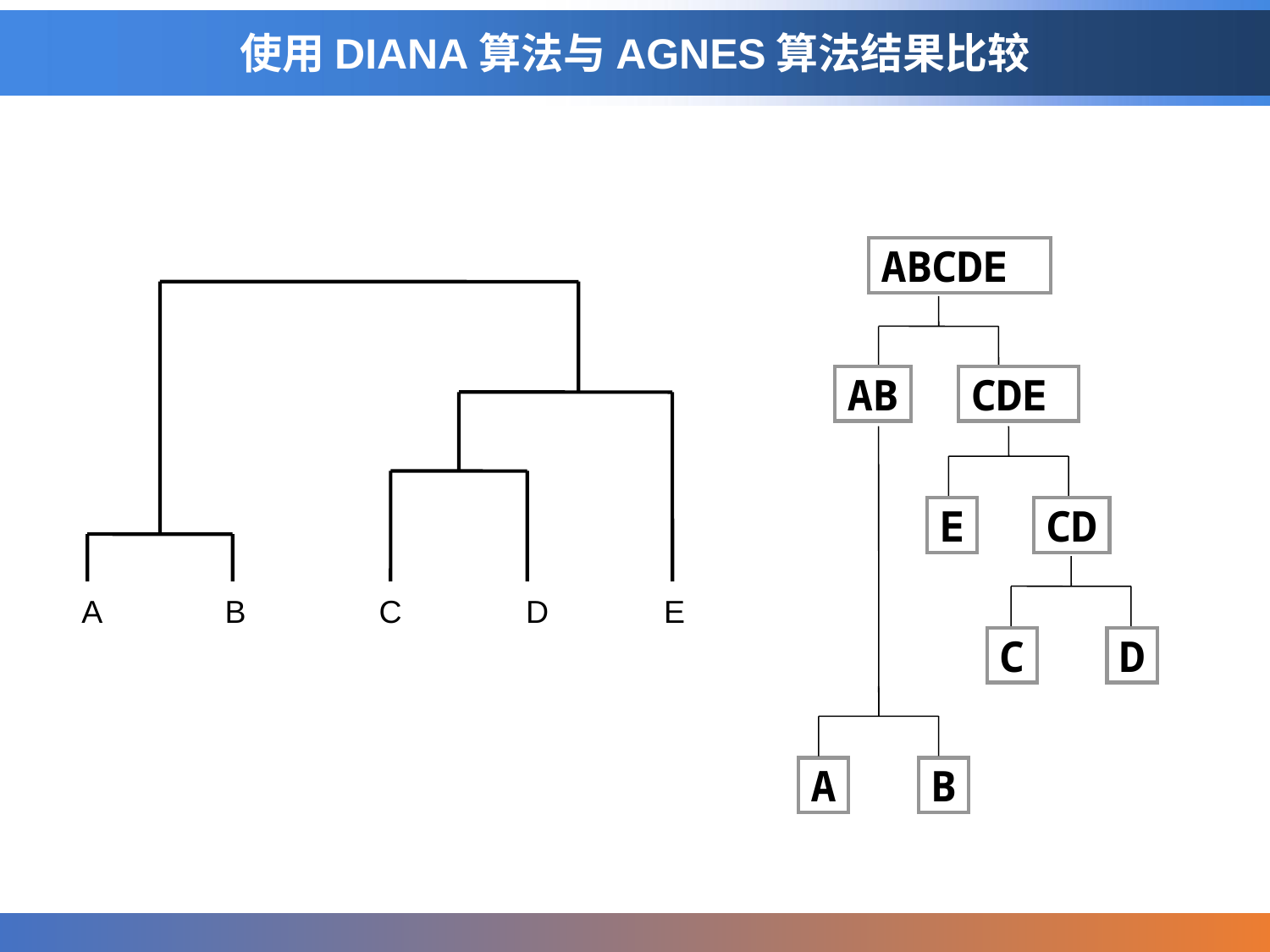

# 使用DIANA算法与AGNES算法结果比较
ABCDE

AB
CDE

E
CD

C
D

A
B

A              B               C              D             E